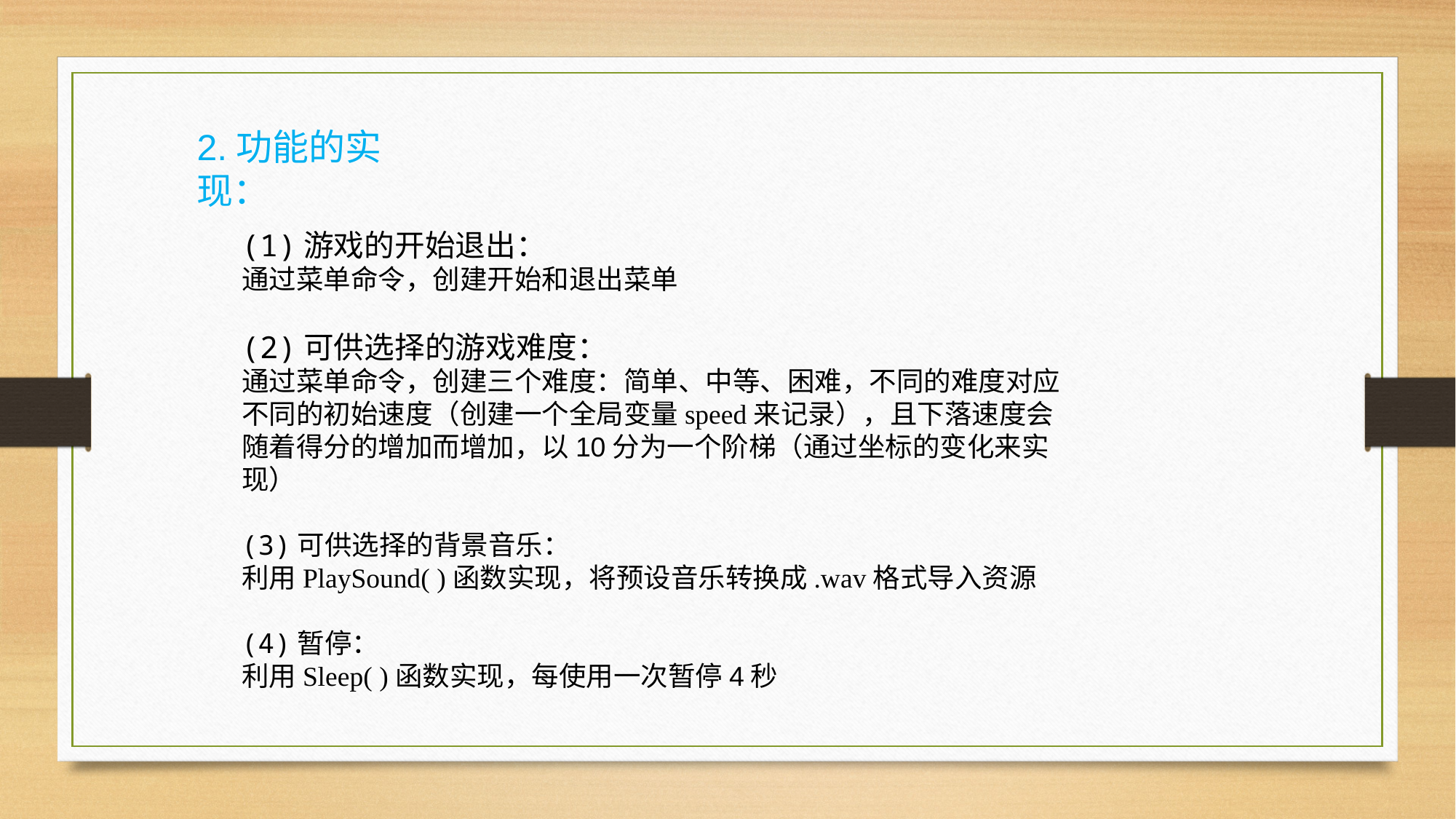

2.功能的实现：
(1)游戏的开始退出：
通过菜单命令，创建开始和退出菜单

(2)可供选择的游戏难度：
通过菜单命令，创建三个难度：简单、中等、困难，不同的难度对应不同的初始速度（创建一个全局变量speed来记录），且下落速度会随着得分的增加而增加，以10分为一个阶梯（通过坐标的变化来实现）

(3)可供选择的背景音乐：
利用PlaySound( )函数实现，将预设音乐转换成.wav格式导入资源

(4)暂停：
利用Sleep( )函数实现，每使用一次暂停4秒